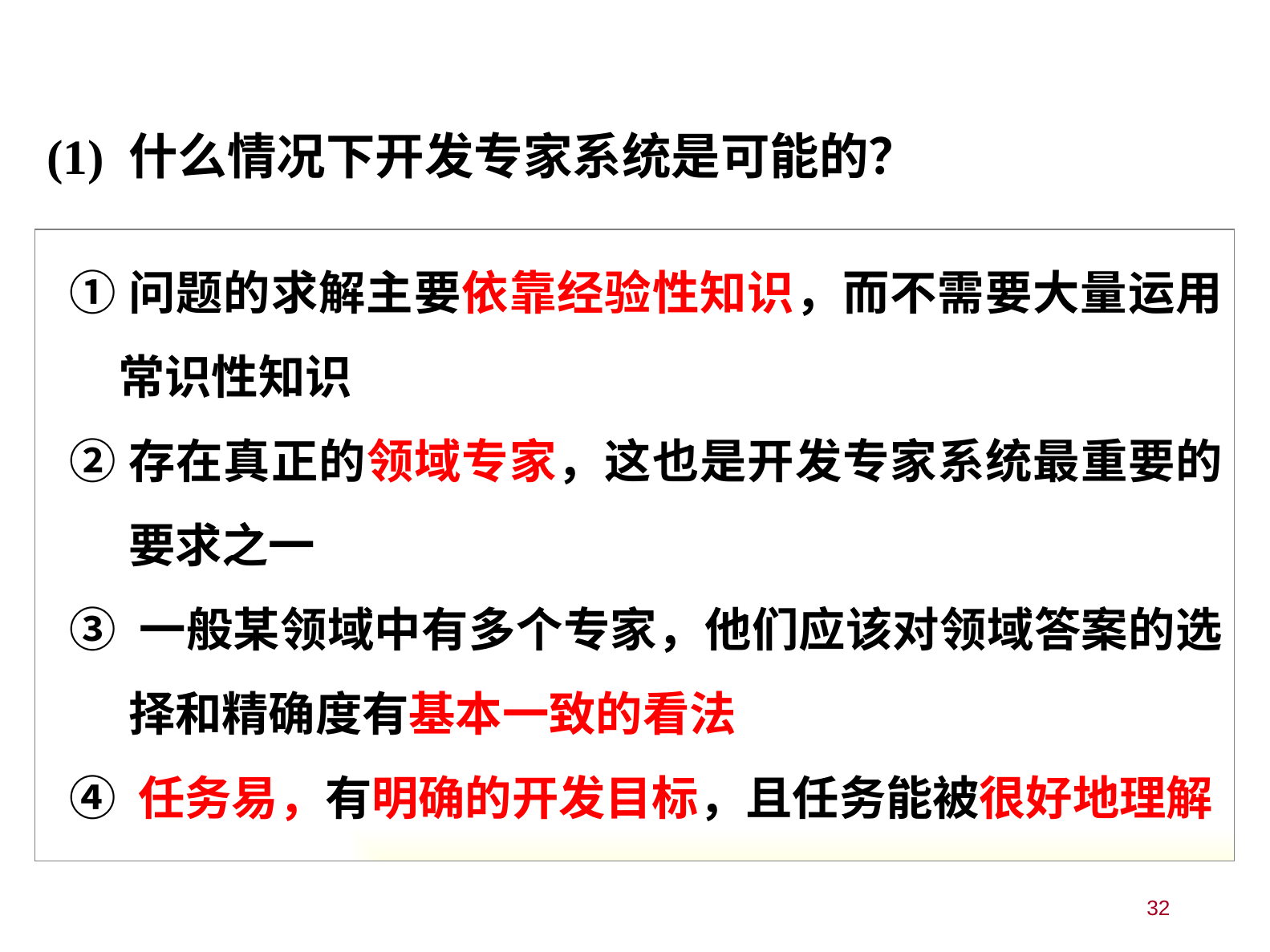

(1) 什么情况下开发专家系统是可能的？
①问题的求解主要依靠经验性知识，而不需要大量运用常识性知识
②存在真正的领域专家，这也是开发专家系统最重要的要求之一
③ 一般某领域中有多个专家，他们应该对领域答案的选择和精确度有基本一致的看法
④ 任务易，有明确的开发目标，且任务能被很好地理解
32